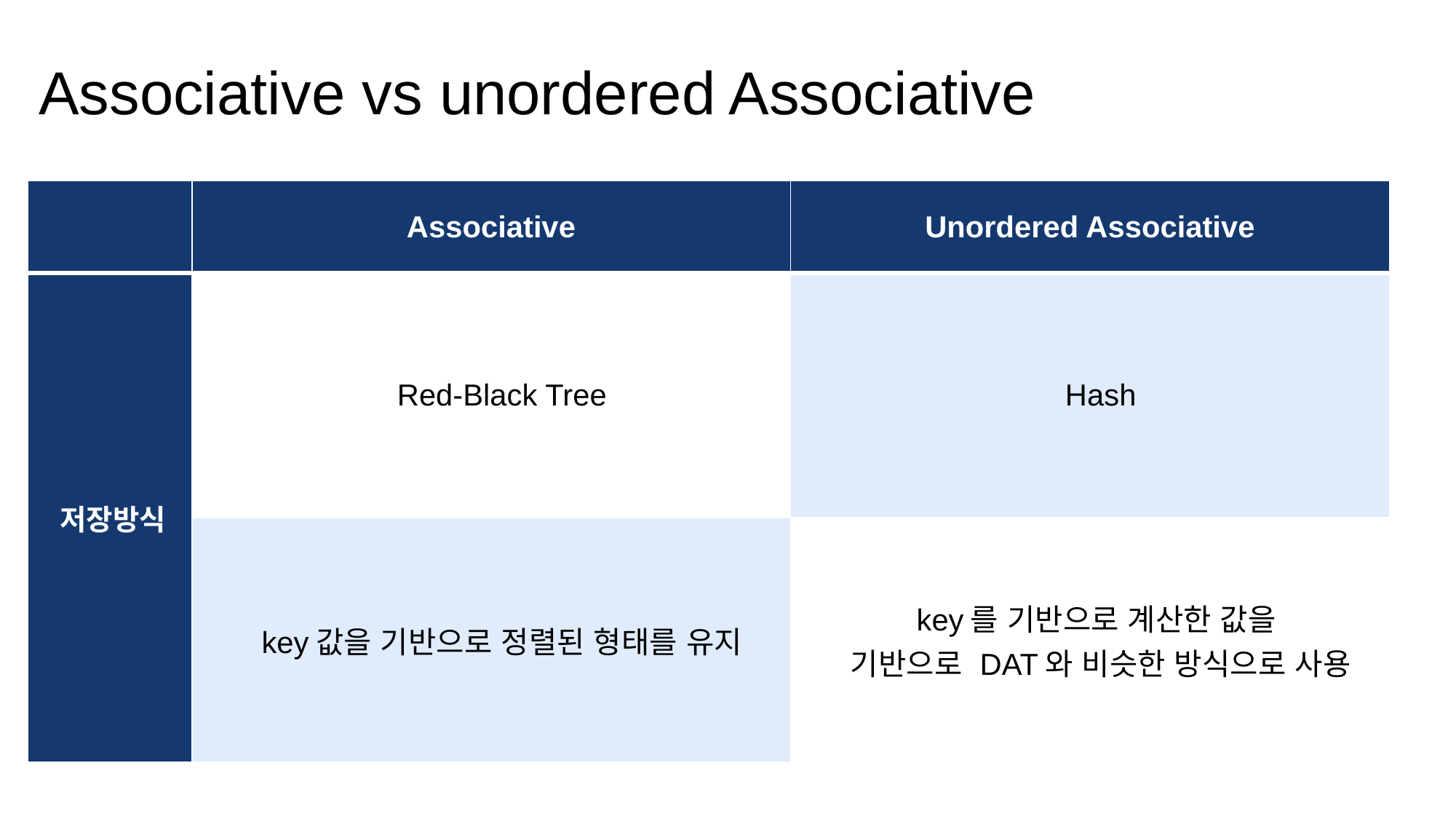

Associative vs unordered Associative
|  | Associative | Unordered Associative |
| --- | --- | --- |
| 저장방식 | Red-Black Tree | Hash |
|  | key값을 기반으로 정렬된 형태를 유지 | key를 기반으로 계산한 값을 기반으로 DAT와 비슷한 방식으로 사용 |